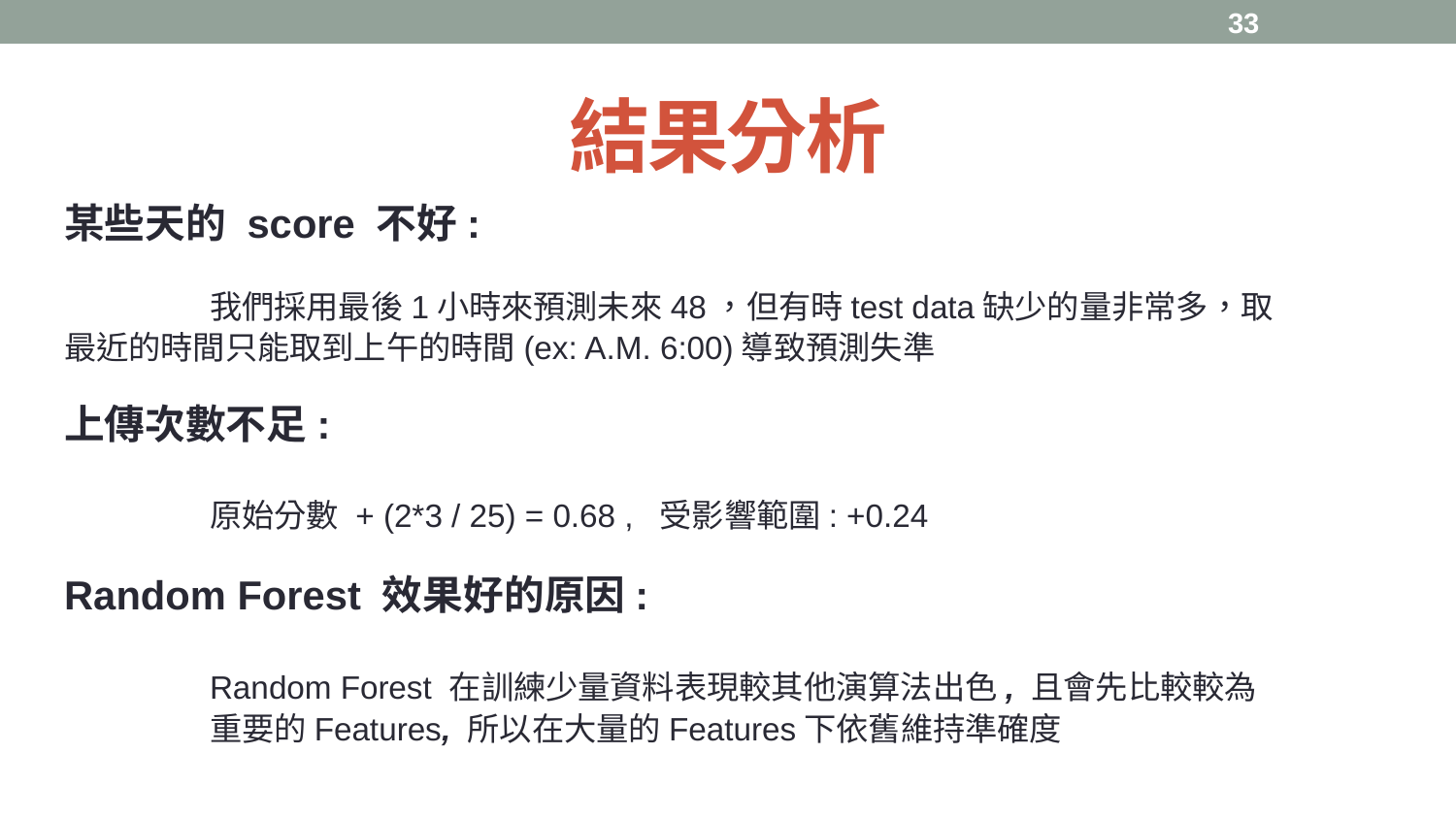

# 結果分析
某些天的 score 不好:
	我們採用最後1小時來預測未來48，但有時test data缺少的量非常多，取	最近的時間只能取到上午的時間(ex: A.M. 6:00)導致預測失準
上傳次數不足:
	原始分數 + (2*3 / 25) = 0.68 ,  受影響範圍: +0.24
Random Forest 效果好的原因:
	Random Forest 在訓練少量資料表現較其他演算法出色, 且會先比較較為		重要的Features, 所以在大量的Features下依舊維持準確度
33